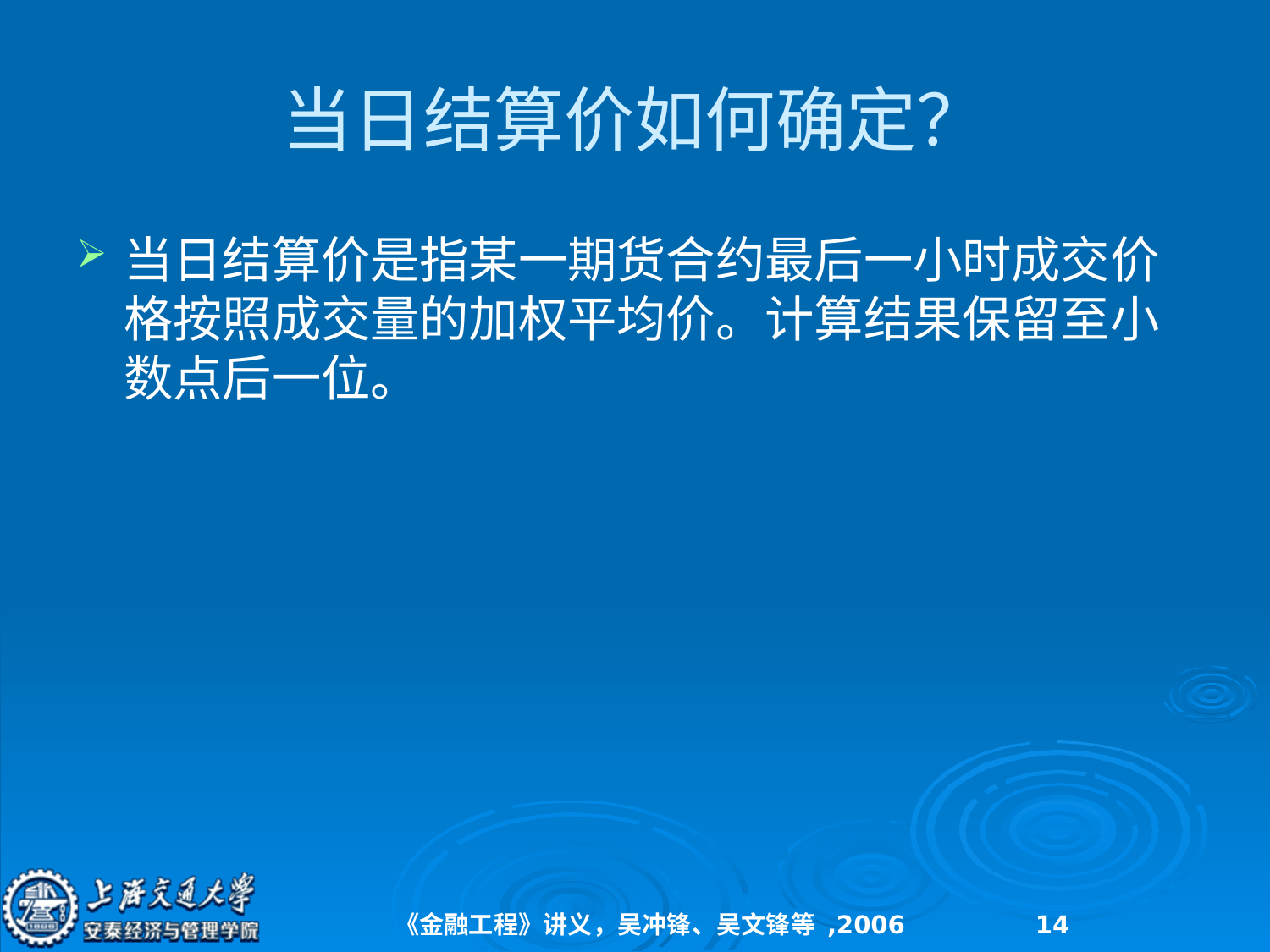

# 当日结算价如何确定？
当日结算价是指某一期货合约最后一小时成交价格按照成交量的加权平均价。计算结果保留至小数点后一位。